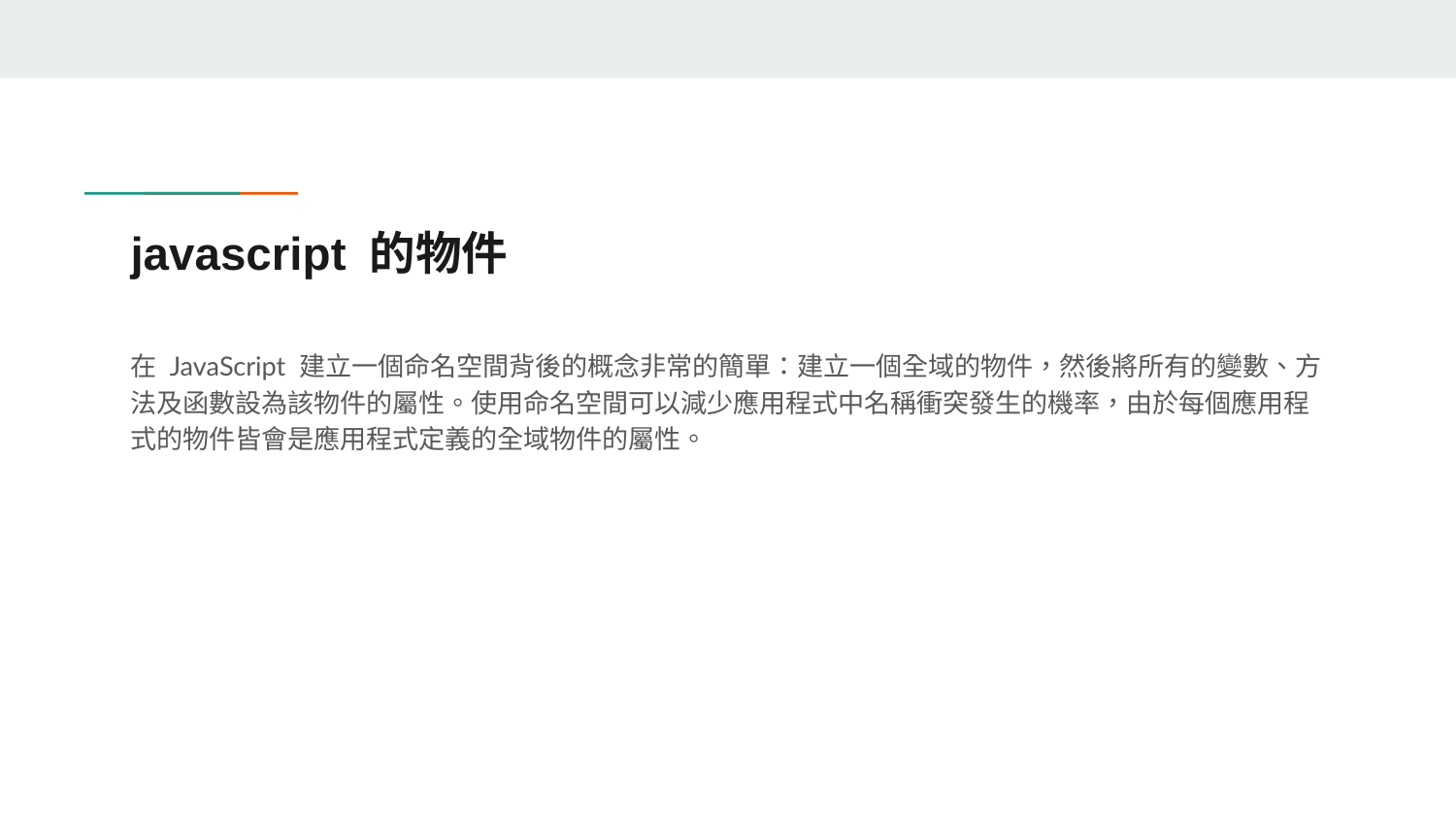

# javascript 的物件
在 JavaScript 建立一個命名空間背後的概念非常的簡單：建立一個全域的物件，然後將所有的變數、方法及函數設為該物件的屬性。使用命名空間可以減少應用程式中名稱衝突發生的機率，由於每個應用程式的物件皆會是應用程式定義的全域物件的屬性。